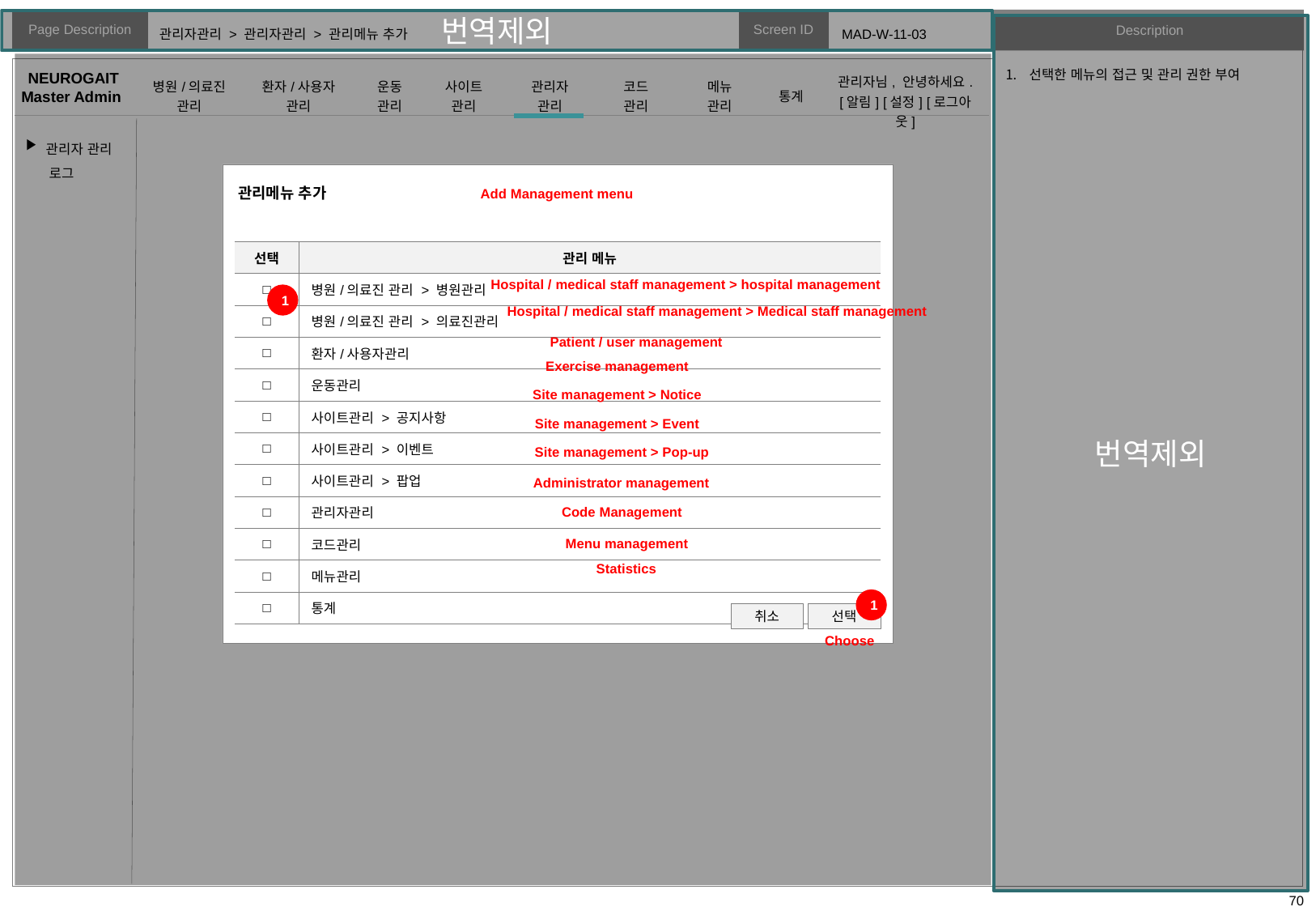

# 관리자관리 > 관리자관리 > 관리메뉴 추가
MAD-W-11-03
선택한 메뉴의 접근 및 관리 권한 부여
▶

관리메뉴 추가
 Add Management menu
| 선택 | 관리 메뉴 |
| --- | --- |
| □ | 병원/의료진 관리 > 병원관리 |
| □ | 병원/의료진 관리 > 의료진관리 |
| □ | 환자/사용자관리 |
| □ | 운동관리 |
| □ | 사이트관리 > 공지사항 |
| □ | 사이트관리 > 이벤트 |
| □ | 사이트관리 > 팝업 |
| □ | 관리자관리 |
| □ | 코드관리 |
| □ | 메뉴관리 |
| □ | 통계 |
Hospital / medical staff management > hospital management
1
Hospital / medical staff management > Medical staff management
Patient / user management
Exercise management
Site management > Notice
Site management > Event
Site management > Pop-up
Administrator management
Code Management
Menu management
Statistics
1
취소
선택
Choose